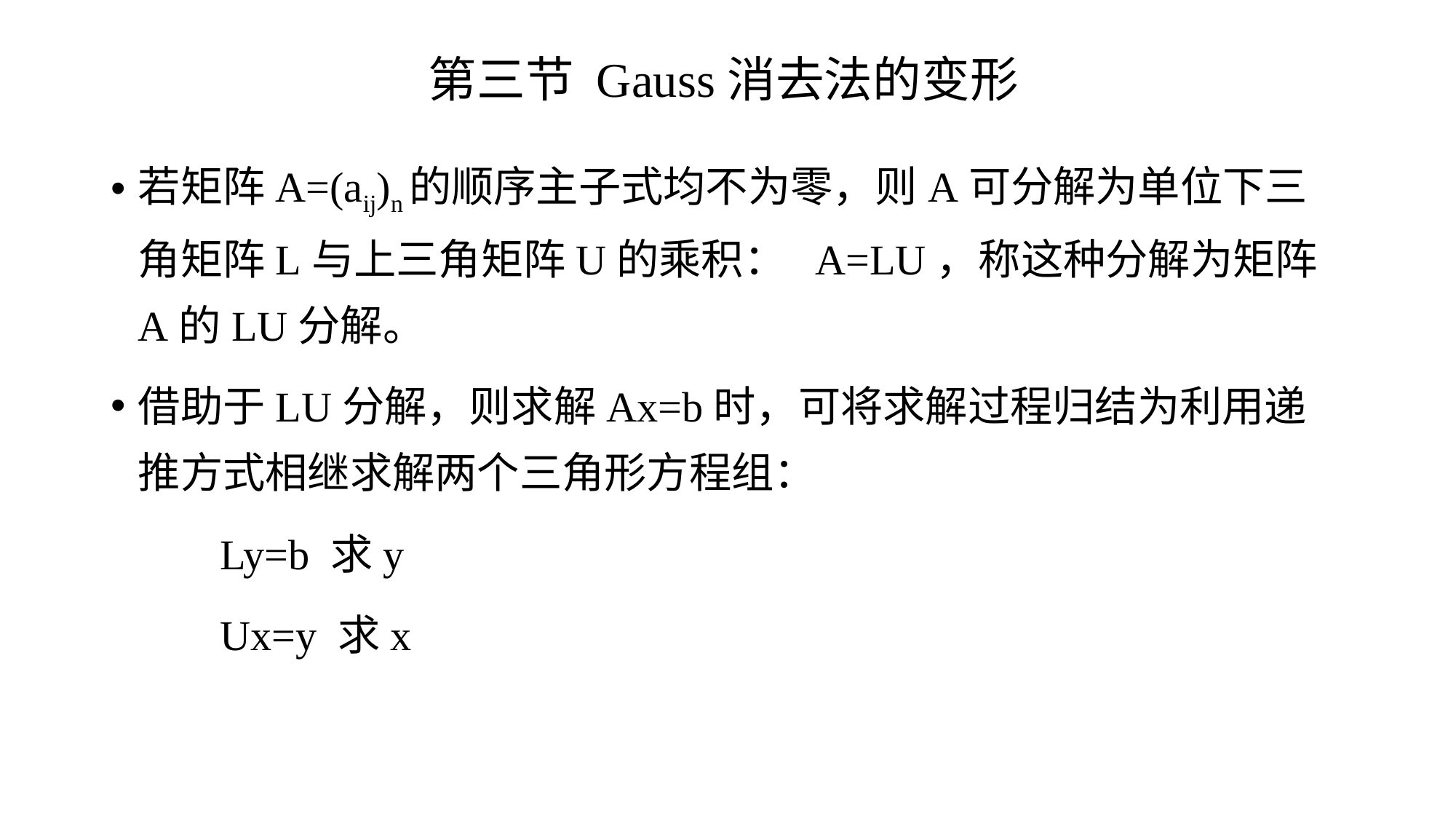

# 第三节 Gauss消去法的变形
若矩阵A=(aij)n的顺序主子式均不为零，则A可分解为单位下三角矩阵L与上三角矩阵U的乘积：  A=LU，称这种分解为矩阵A的LU分解。
借助于LU分解，则求解Ax=b时，可将求解过程归结为利用递推方式相继求解两个三角形方程组：
	Ly=b 求y
	Ux=y 求x